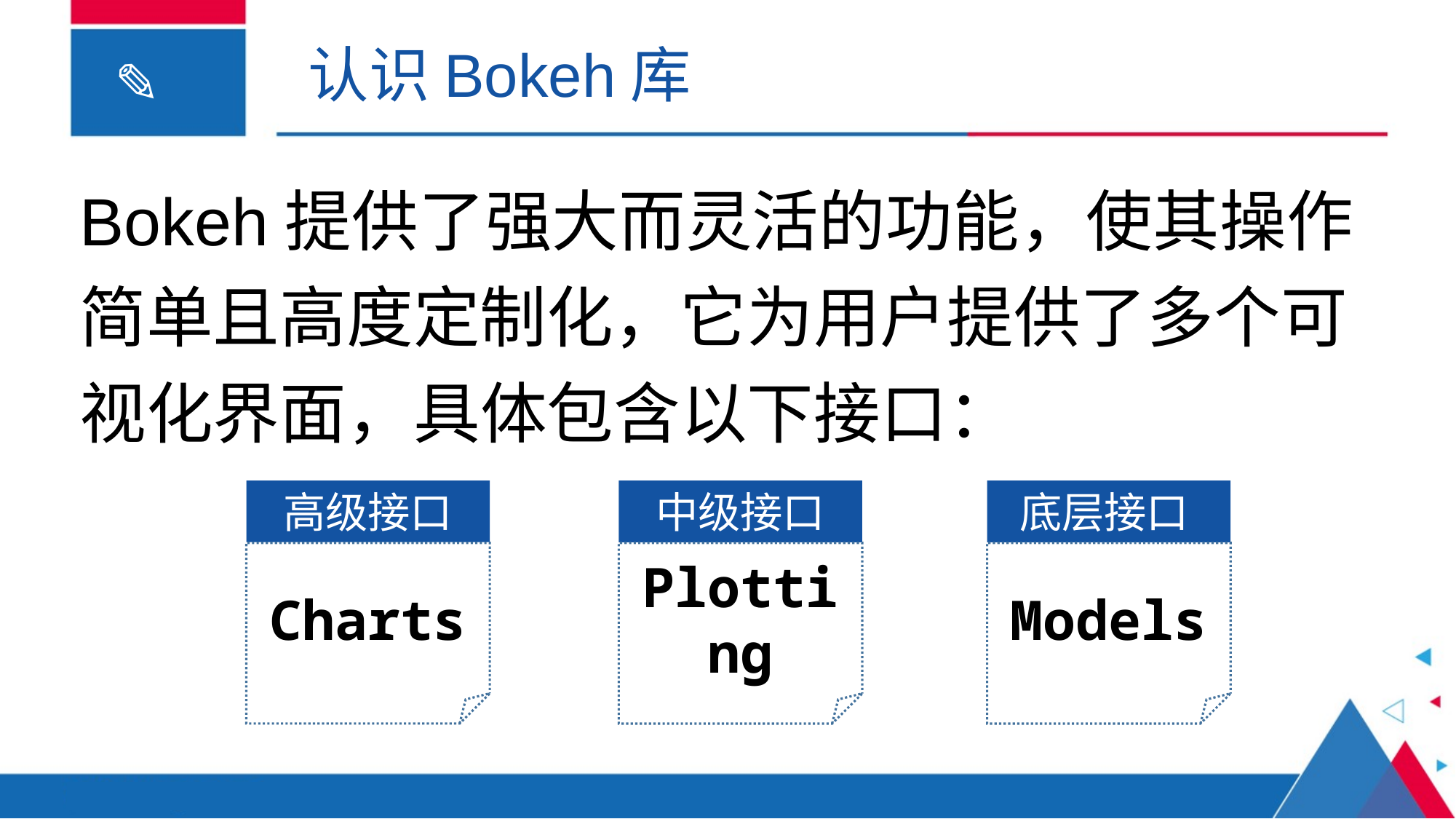

认识Bokeh库
Bokeh提供了强大而灵活的功能，使其操作简单且高度定制化，它为用户提供了多个可视化界面，具体包含以下接口：
高级接口
中级接口
底层接口
Charts
Plotting
Models